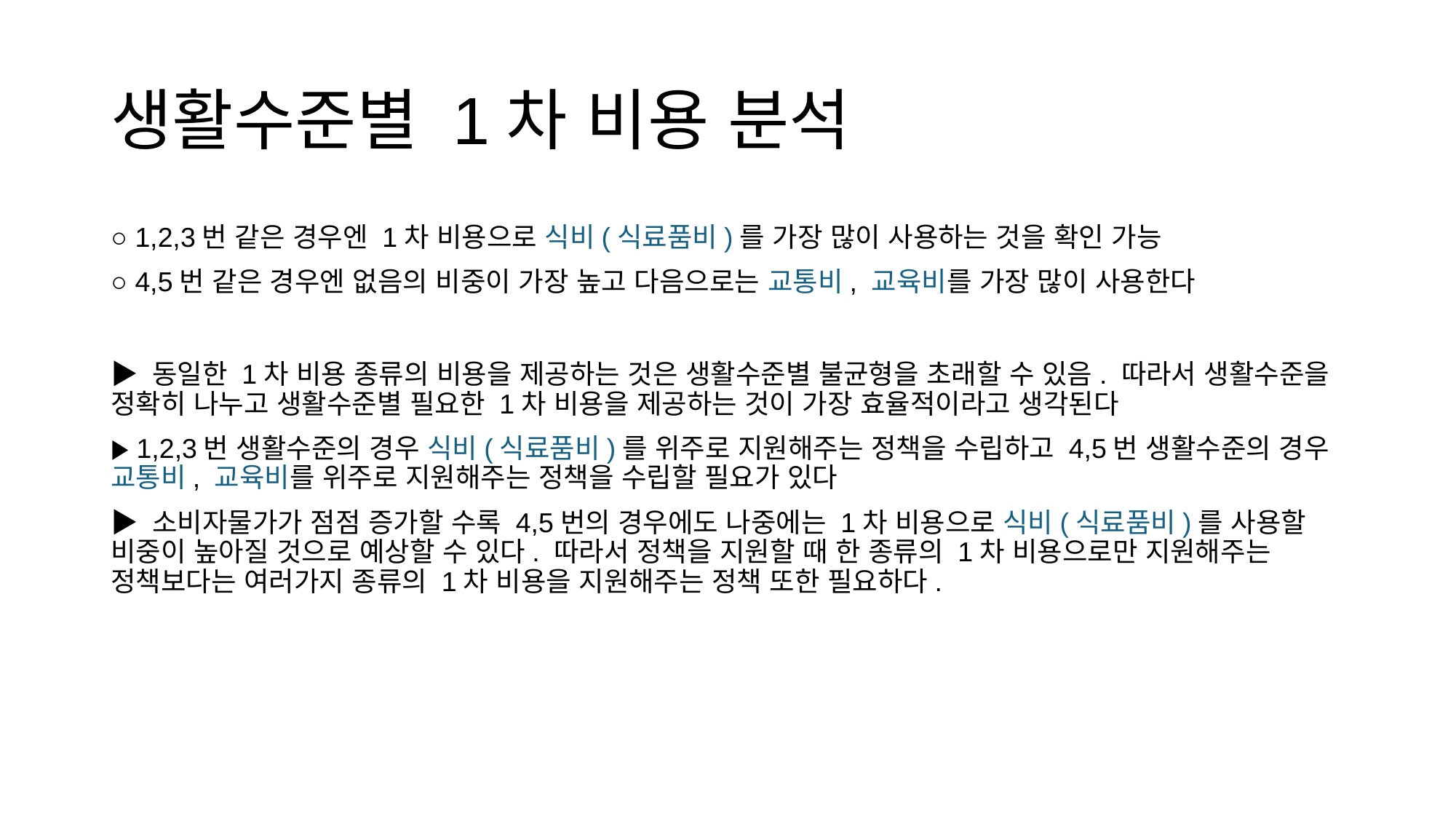

# 생활수준별 1차 비용 분석
○ 1,2,3번 같은 경우엔 1차 비용으로 식비(식료품비)를 가장 많이 사용하는 것을 확인 가능
○ 4,5번 같은 경우엔 없음의 비중이 가장 높고 다음으로는 교통비, 교육비를 가장 많이 사용한다

▶ 동일한 1차 비용 종류의 비용을 제공하는 것은 생활수준별 불균형을 초래할 수 있음. 따라서 생활수준을 정확히 나누고 생활수준별 필요한 1차 비용을 제공하는 것이 가장 효율적이라고 생각된다
▶ 1,2,3번 생활수준의 경우 식비(식료품비)를 위주로 지원해주는 정책을 수립하고 4,5번 생활수준의 경우 교통비, 교육비를 위주로 지원해주는 정책을 수립할 필요가 있다
▶ 소비자물가가 점점 증가할 수록 4,5번의 경우에도 나중에는 1차 비용으로 식비(식료품비)를 사용할 비중이 높아질 것으로 예상할 수 있다. 따라서 정책을 지원할 때 한 종류의 1차 비용으로만 지원해주는 정책보다는 여러가지 종류의 1차 비용을 지원해주는 정책 또한 필요하다.